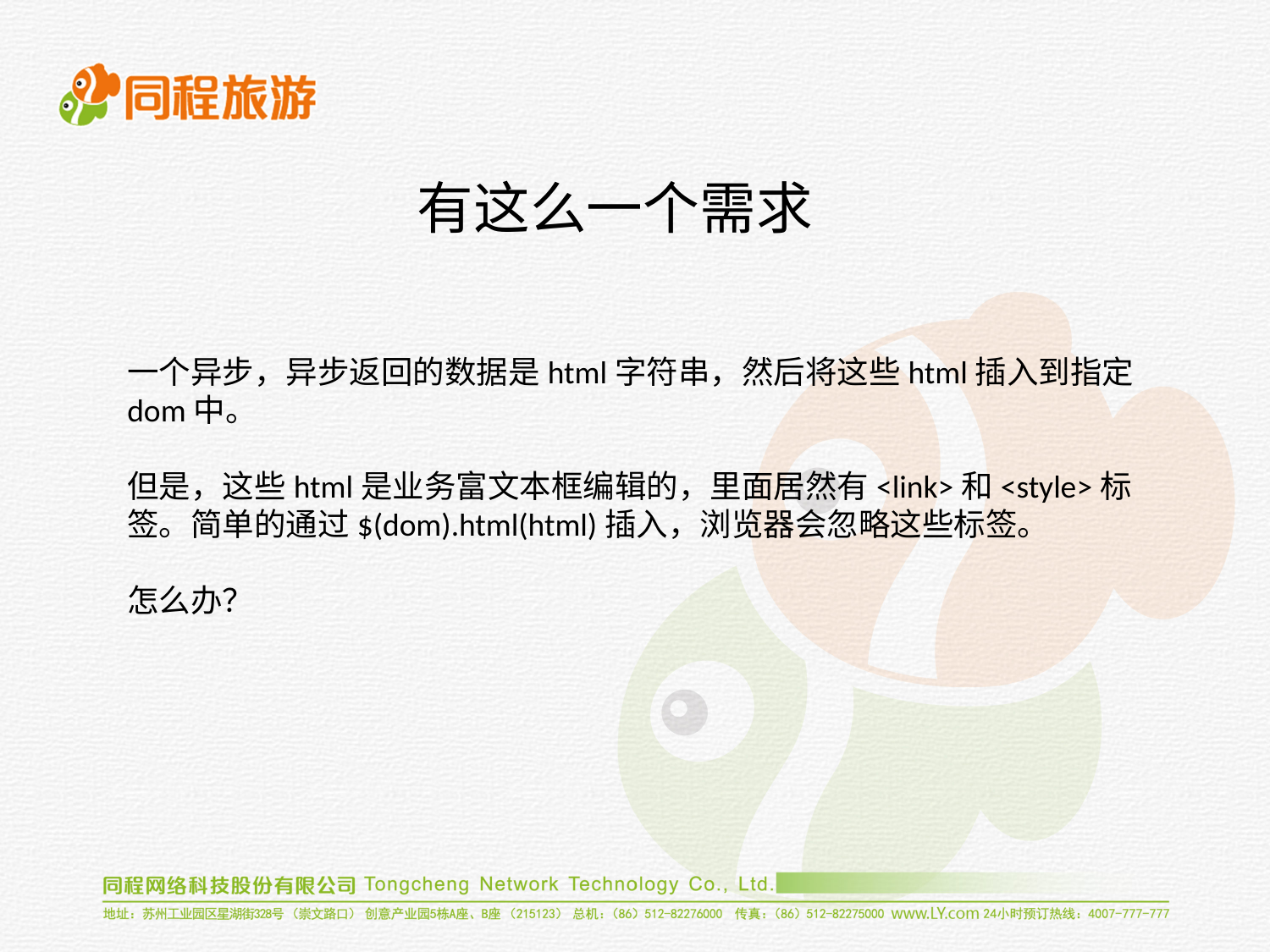

有这么一个需求
一个异步，异步返回的数据是html字符串，然后将这些html插入到指定dom中。

但是，这些html是业务富文本框编辑的，里面居然有<link>和<style>标签。简单的通过$(dom).html(html)插入，浏览器会忽略这些标签。

怎么办？